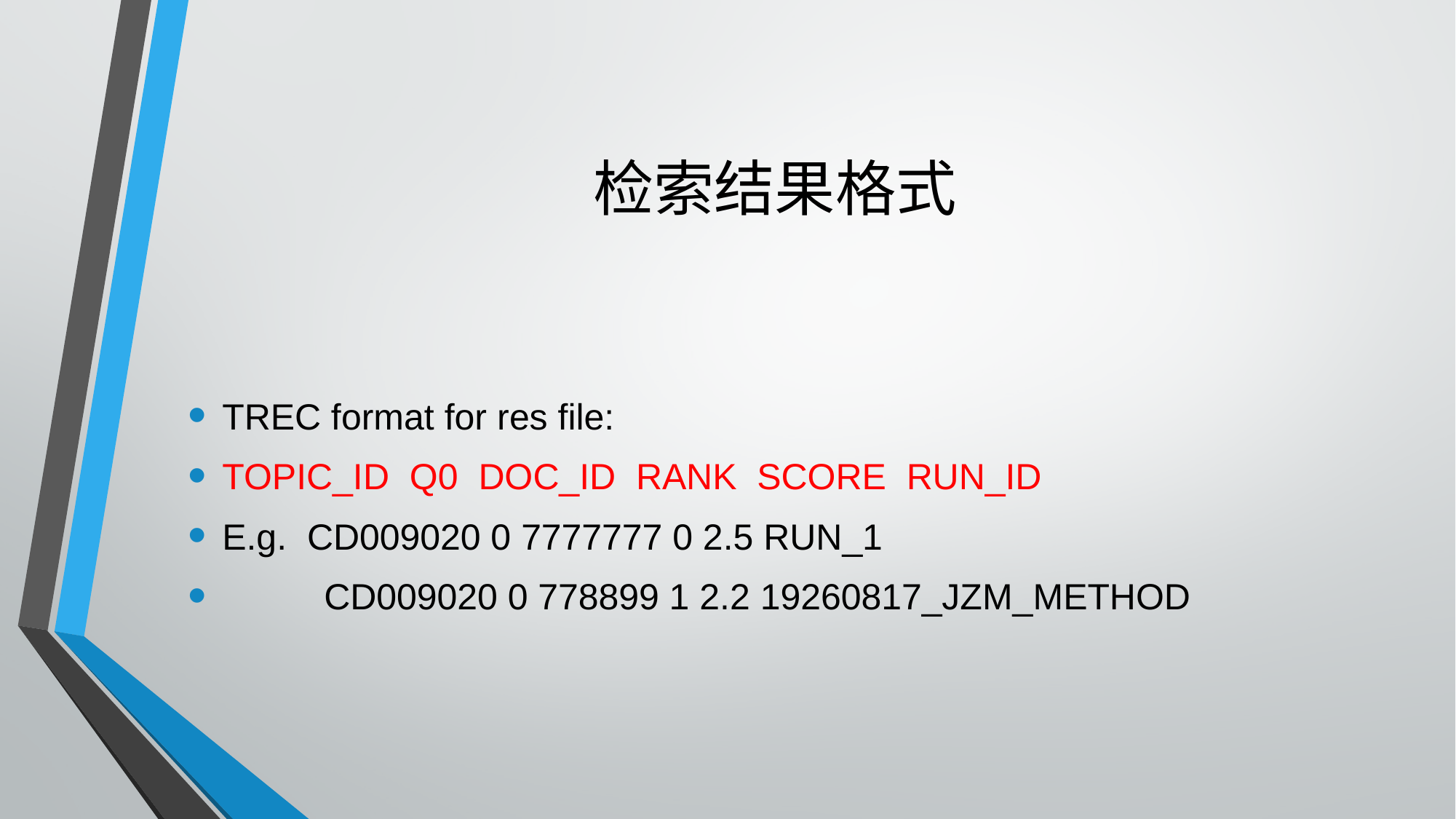

# 检索结果格式
TREC format for res file:
TOPIC_ID  Q0  DOC_ID  RANK  SCORE  RUN_ID
E.g.  CD009020 0 7777777 0 2.5 RUN_1
          CD009020 0 778899 1 2.2 19260817_JZM_METHOD